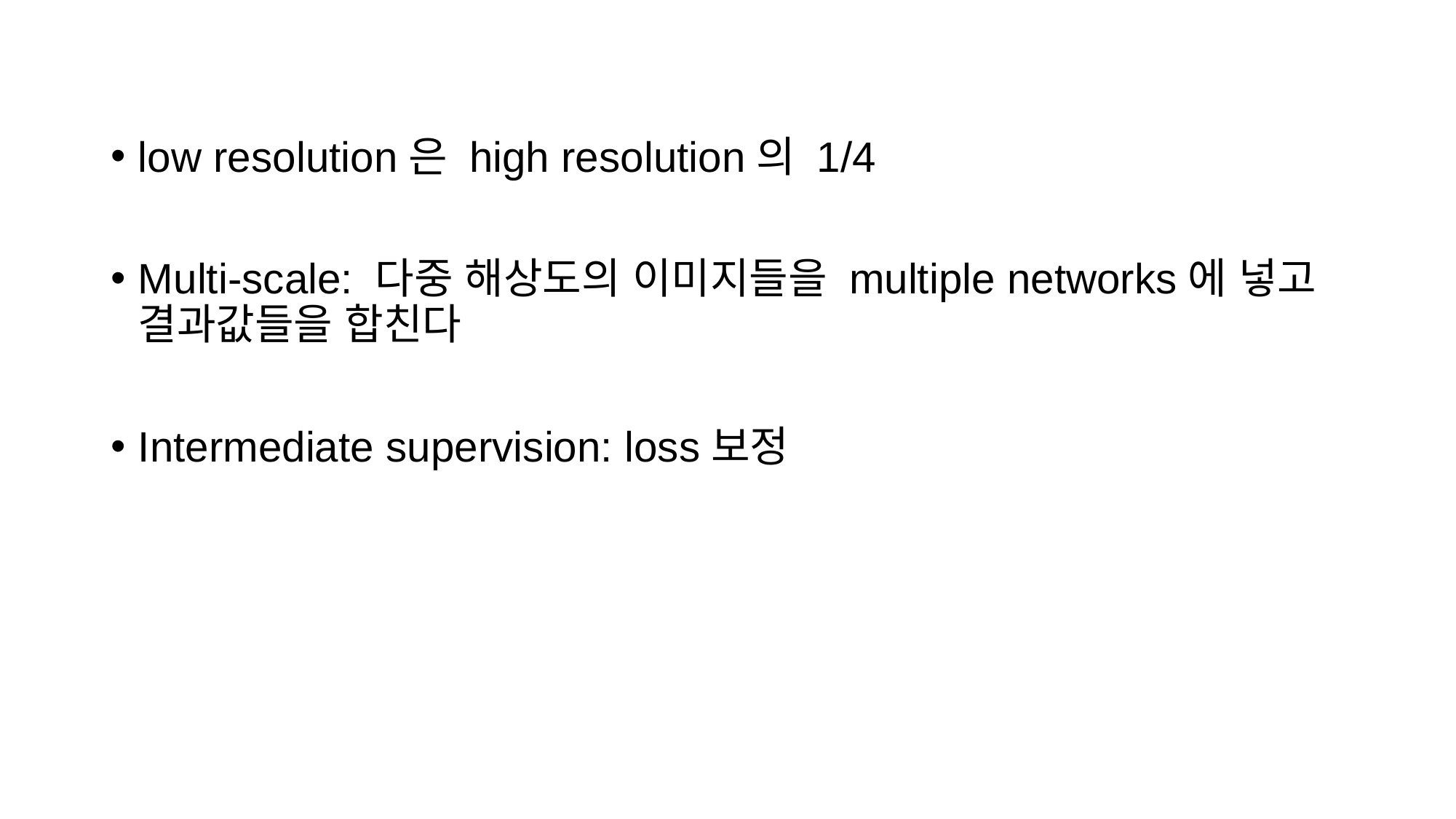

low resolution은 high resolution의 1/4

Multi-scale: 다중 해상도의 이미지들을 multiple networks에 넣고 결과값들을 합친다

Intermediate supervision: loss보정